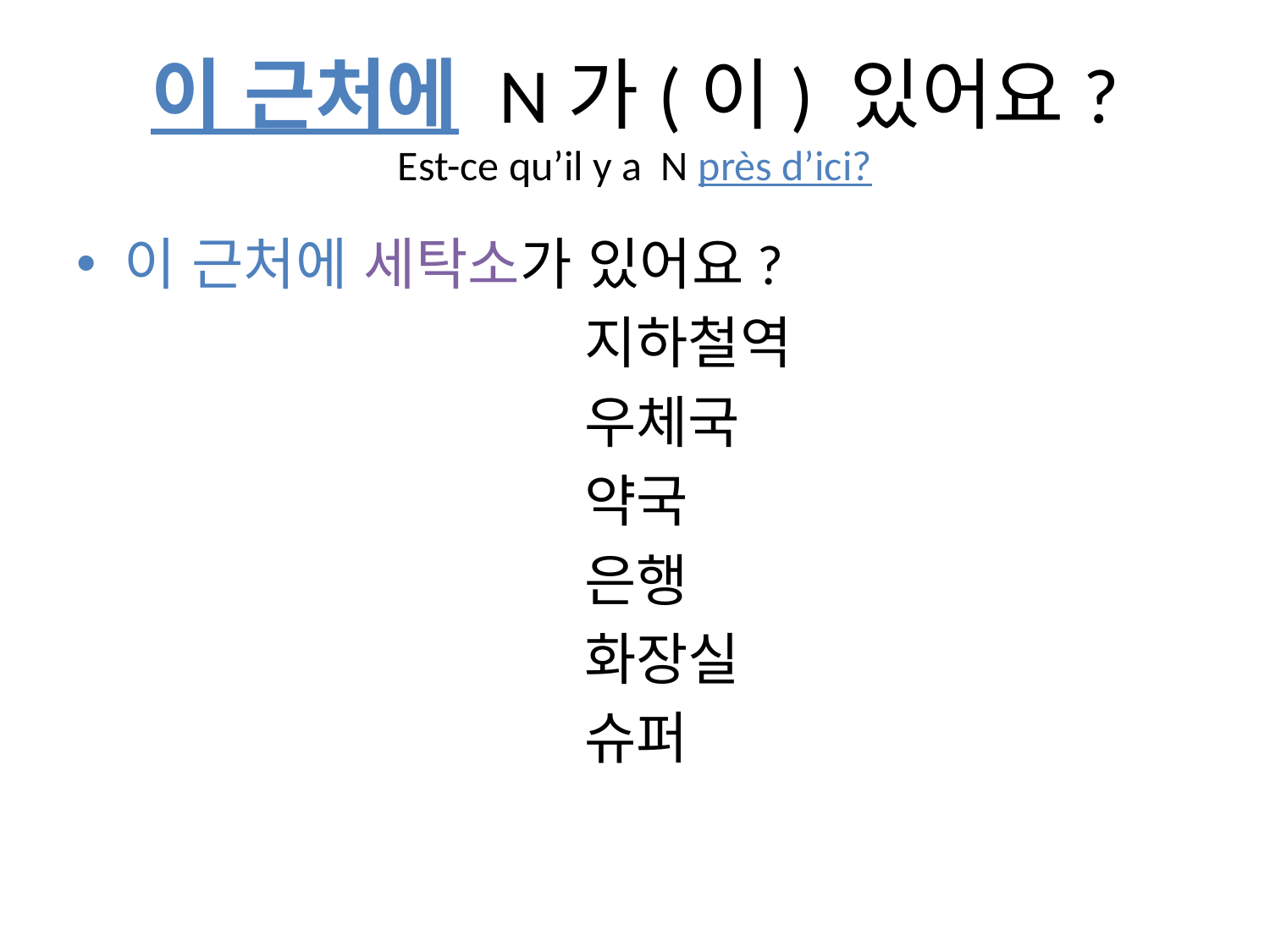

# 이 근처에 N가(이) 있어요? Est-ce qu’il y a  N près d’ici?
이 근처에 세탁소가 있어요?
				지하철역
				우체국
				약국
				은행
				화장실
				슈퍼